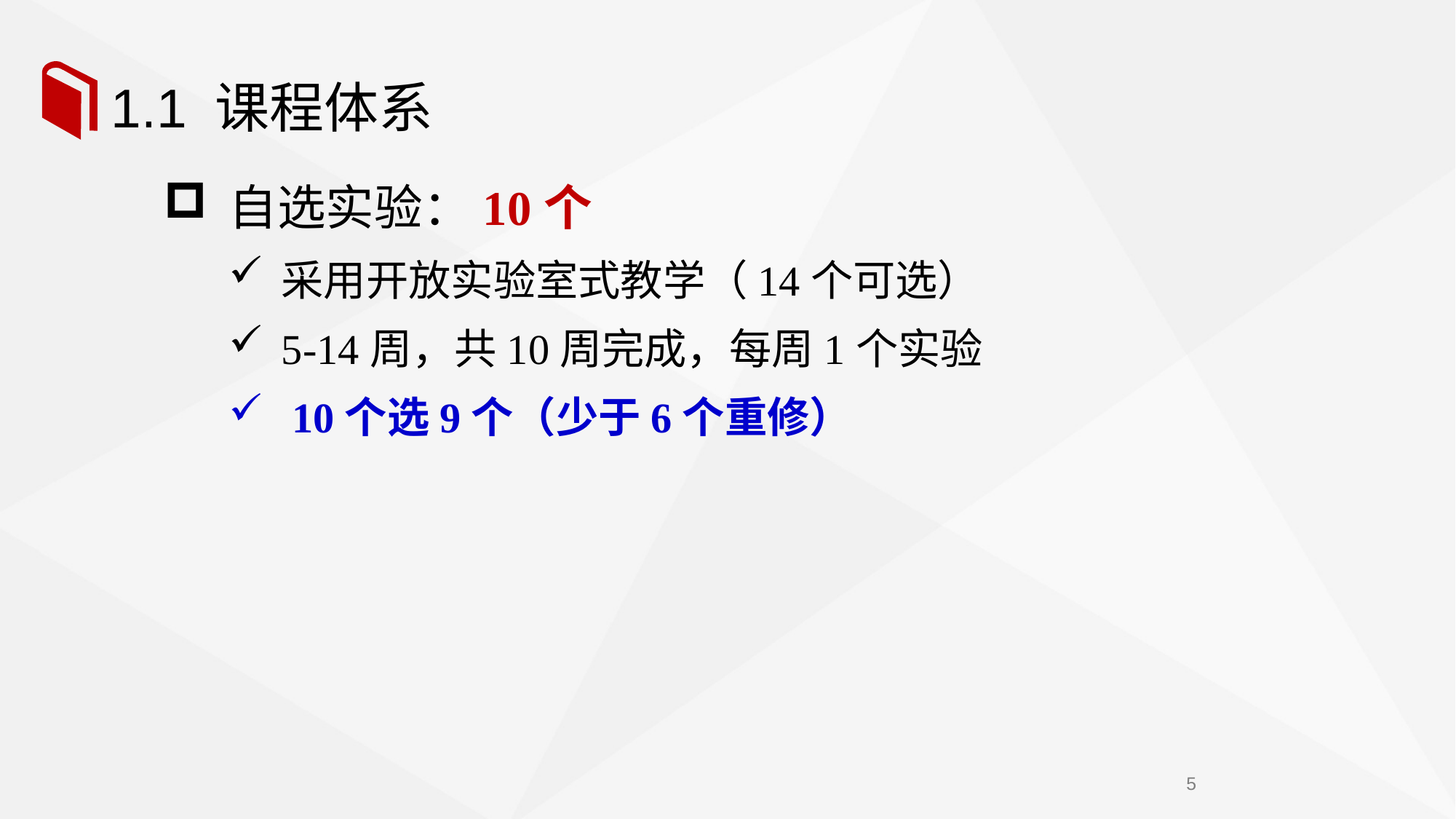

# 1.1 课程体系
自选实验：10个
采用开放实验室式教学（14个可选）
5-14周，共10周完成，每周1个实验
 10个选9个（少于6个重修）
5